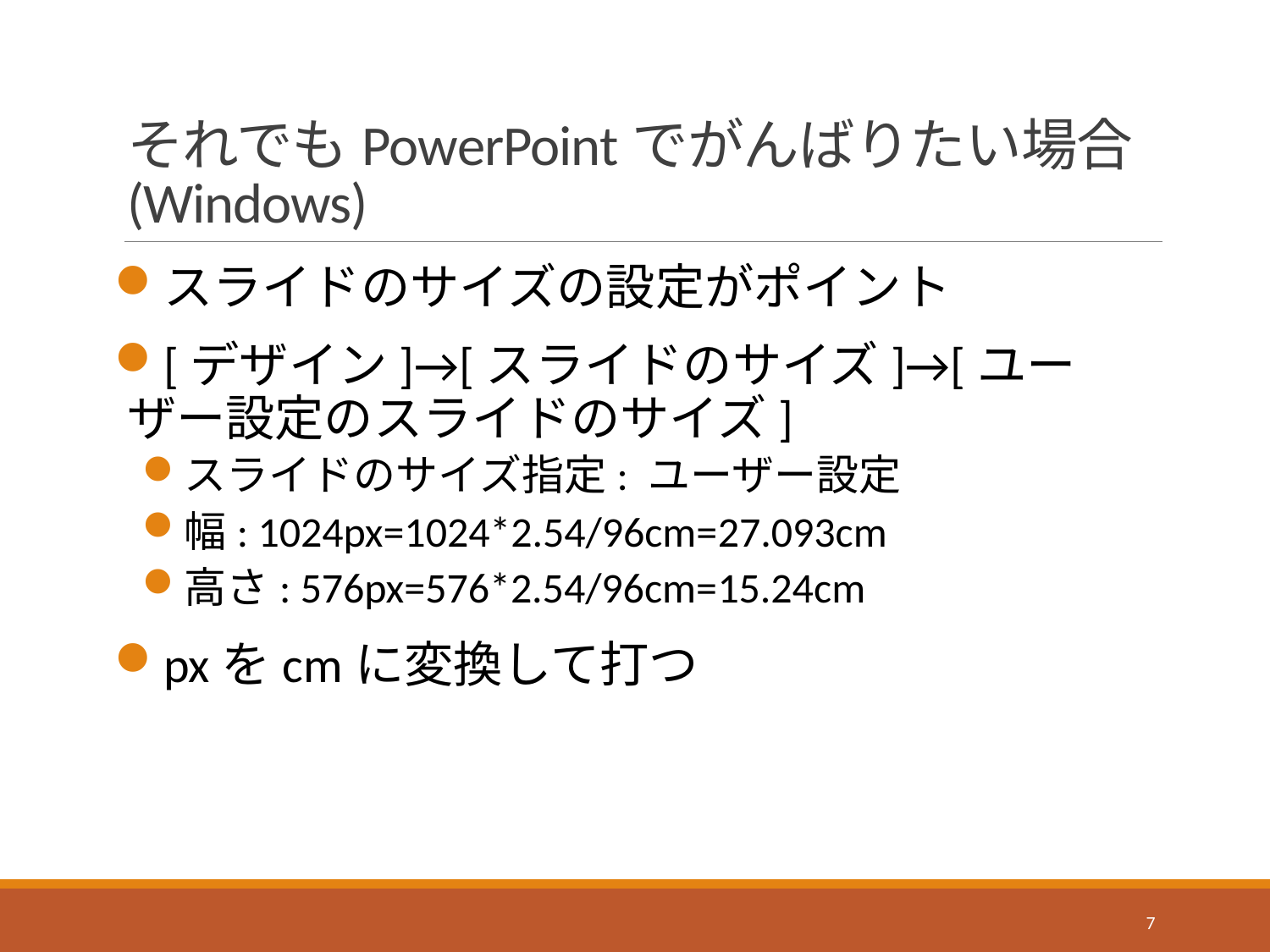

# それでもPowerPointでがんばりたい場合 (Windows)
スライドのサイズの設定がポイント
[デザイン]→[スライドのサイズ]→[ユーザー設定のスライドのサイズ]
スライドのサイズ指定: ユーザー設定
幅: 1024px=1024*2.54/96cm=27.093cm
高さ: 576px=576*2.54/96cm=15.24cm
pxをcmに変換して打つ
7